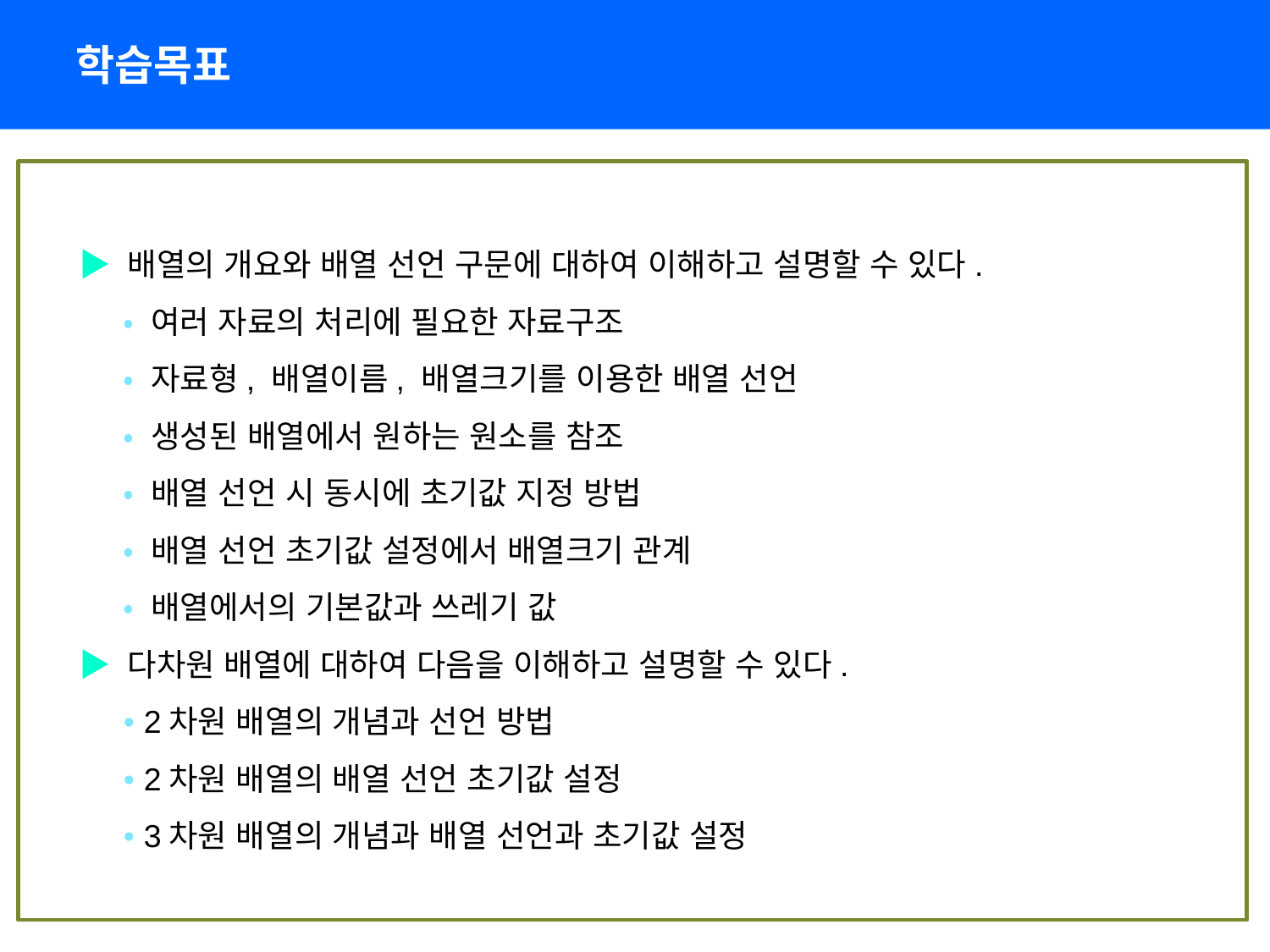

학습목표

▶ 배열의 개요와 배열 선언 구문에 대하여 이해하고 설명할 수 있다.
     • 여러 자료의 처리에 필요한 자료구조
     • 자료형, 배열이름, 배열크기를 이용한 배열 선언
     • 생성된 배열에서 원하는 원소를 참조
     • 배열 선언 시 동시에 초기값 지정 방법
     • 배열 선언 초기값 설정에서 배열크기 관계
     • 배열에서의 기본값과 쓰레기 값
▶ 다차원 배열에 대하여 다음을 이해하고 설명할 수 있다.
     • 2차원 배열의 개념과 선언 방법
     • 2차원 배열의 배열 선언 초기값 설정
     • 3차원 배열의 개념과 배열 선언과 초기값 설정